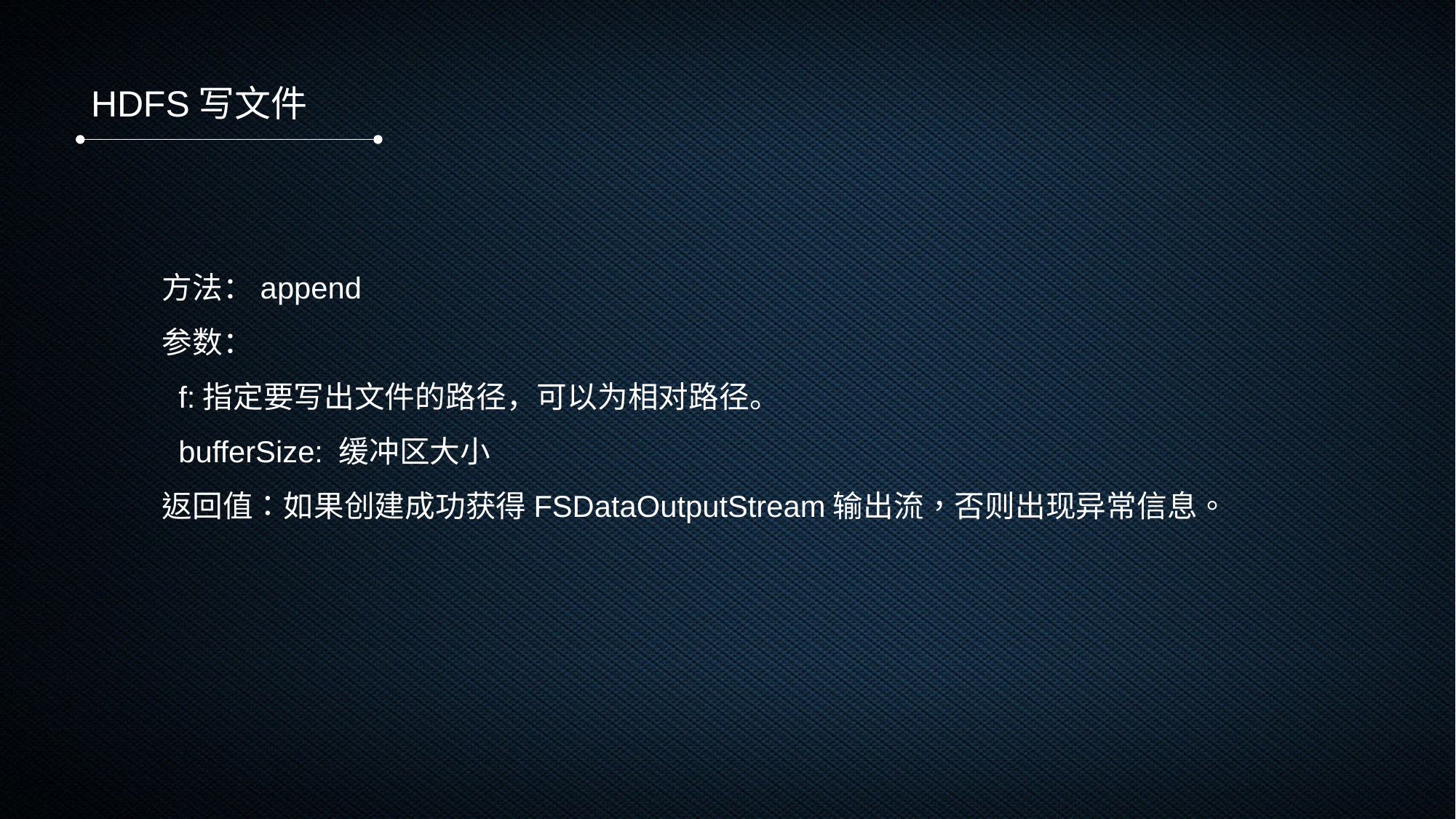

HDFS写文件
方法：append
参数：
  f:指定要写出文件的路径，可以为相对路径。
  bufferSize: 缓冲区大小
返回值：如果创建成功获得FSDataOutputStream输出流，否则出现异常信息。